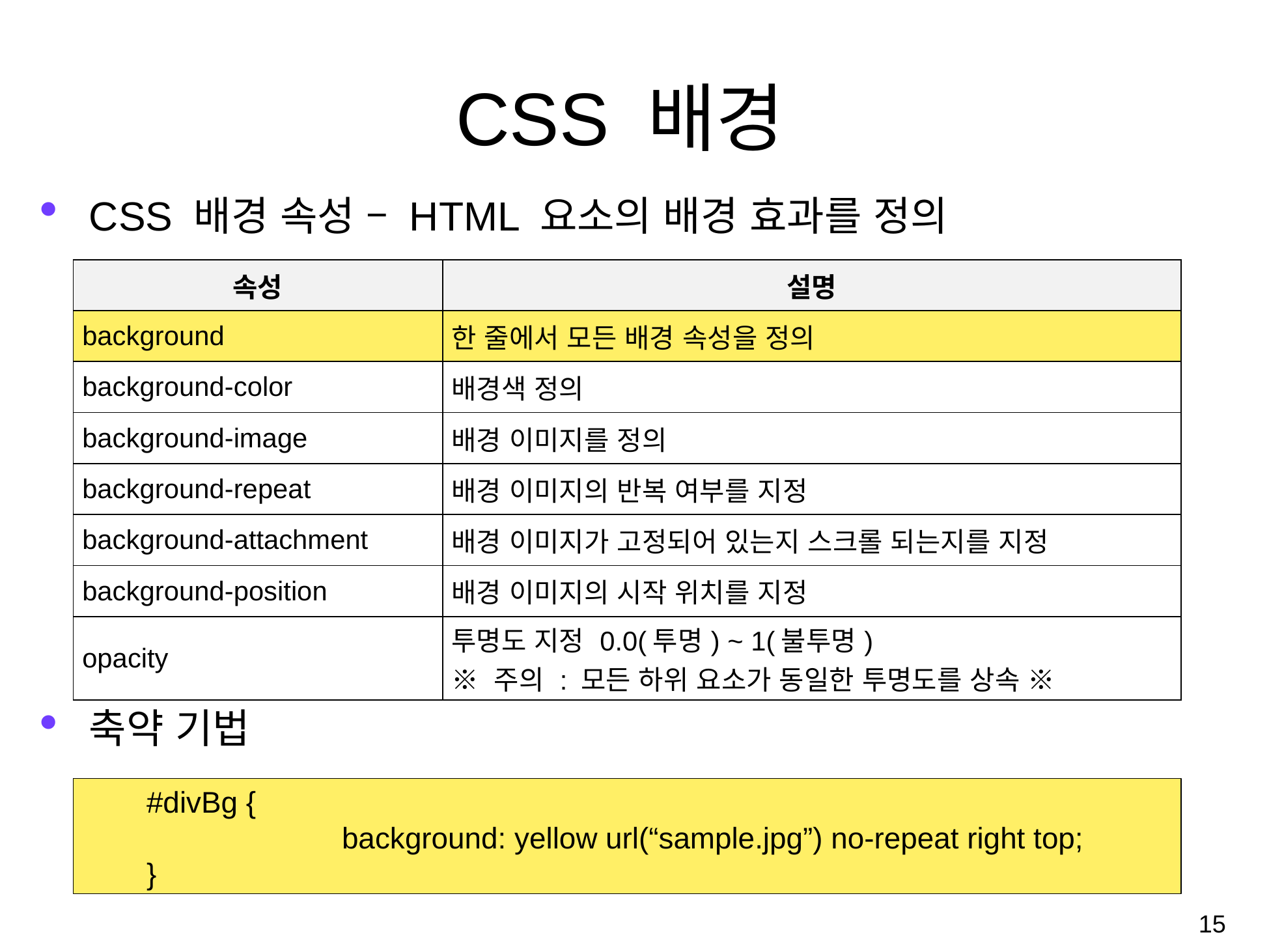

# CSS 배경
CSS 배경 속성 – HTML 요소의 배경 효과를 정의

축약 기법

| 속성 | 설명 |
| --- | --- |
| background | 한 줄에서 모든 배경 속성을 정의 |
| background-color | 배경색 정의 |
| background-image | 배경 이미지를 정의 |
| background-repeat | 배경 이미지의 반복 여부를 지정 |
| background-attachment | 배경 이미지가 고정되어 있는지 스크롤 되는지를 지정 |
| background-position | 배경 이미지의 시작 위치를 지정 |
| opacity | 투명도 지정 0.0(투명) ~ 1(불투명) ※ 주의 : 모든 하위 요소가 동일한 투명도를 상속 ※ |
#divBg {
		background: yellow url(“sample.jpg”) no-repeat right top;
}

15